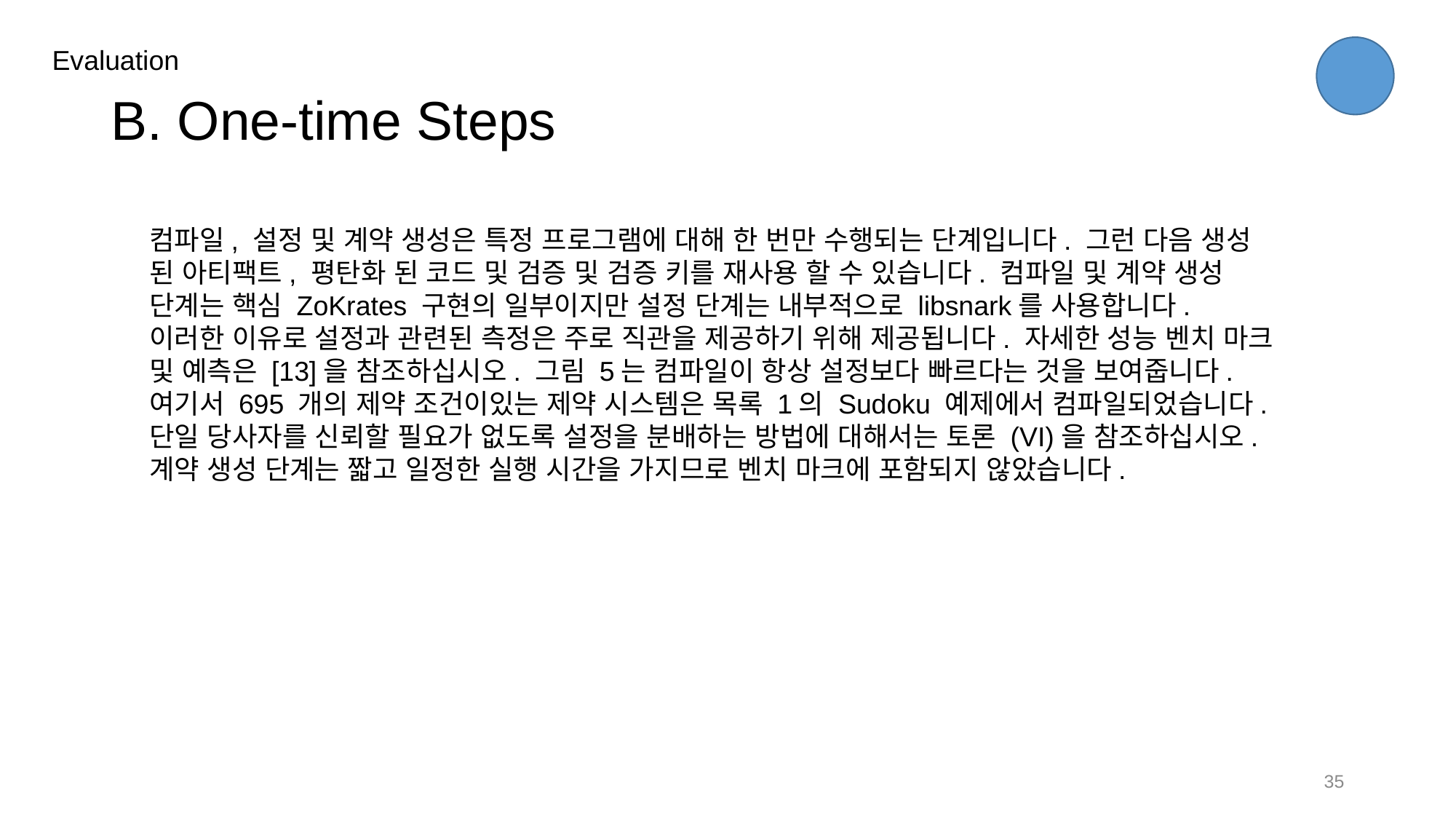

Evaluation

# B. One-time Steps
컴파일, 설정 및 계약 생성은 특정 프로그램에 대해 한 번만 수행되는 단계입니다. 그런 다음 생성 된 아티팩트, 평탄화 된 코드 및 검증 및 검증 키를 재사용 할 수 있습니다. 컴파일 및 계약 생성 단계는 핵심 ZoKrates 구현의 일부이지만 설정 단계는 내부적으로 libsnark를 사용합니다. 이러한 이유로 설정과 관련된 측정은 주로 직관을 제공하기 위해 제공됩니다. 자세한 성능 벤치 마크 및 예측은 [13]을 참조하십시오. 그림 5는 컴파일이 항상 설정보다 빠르다는 것을 보여줍니다. 여기서 695 개의 제약 조건이있는 제약 시스템은 목록 1의 Sudoku 예제에서 컴파일되었습니다. 단일 당사자를 신뢰할 필요가 없도록 설정을 분배하는 방법에 대해서는 토론 (VI)을 참조하십시오. 계약 생성 단계는 짧고 일정한 실행 시간을 가지므로 벤치 마크에 포함되지 않았습니다.
35